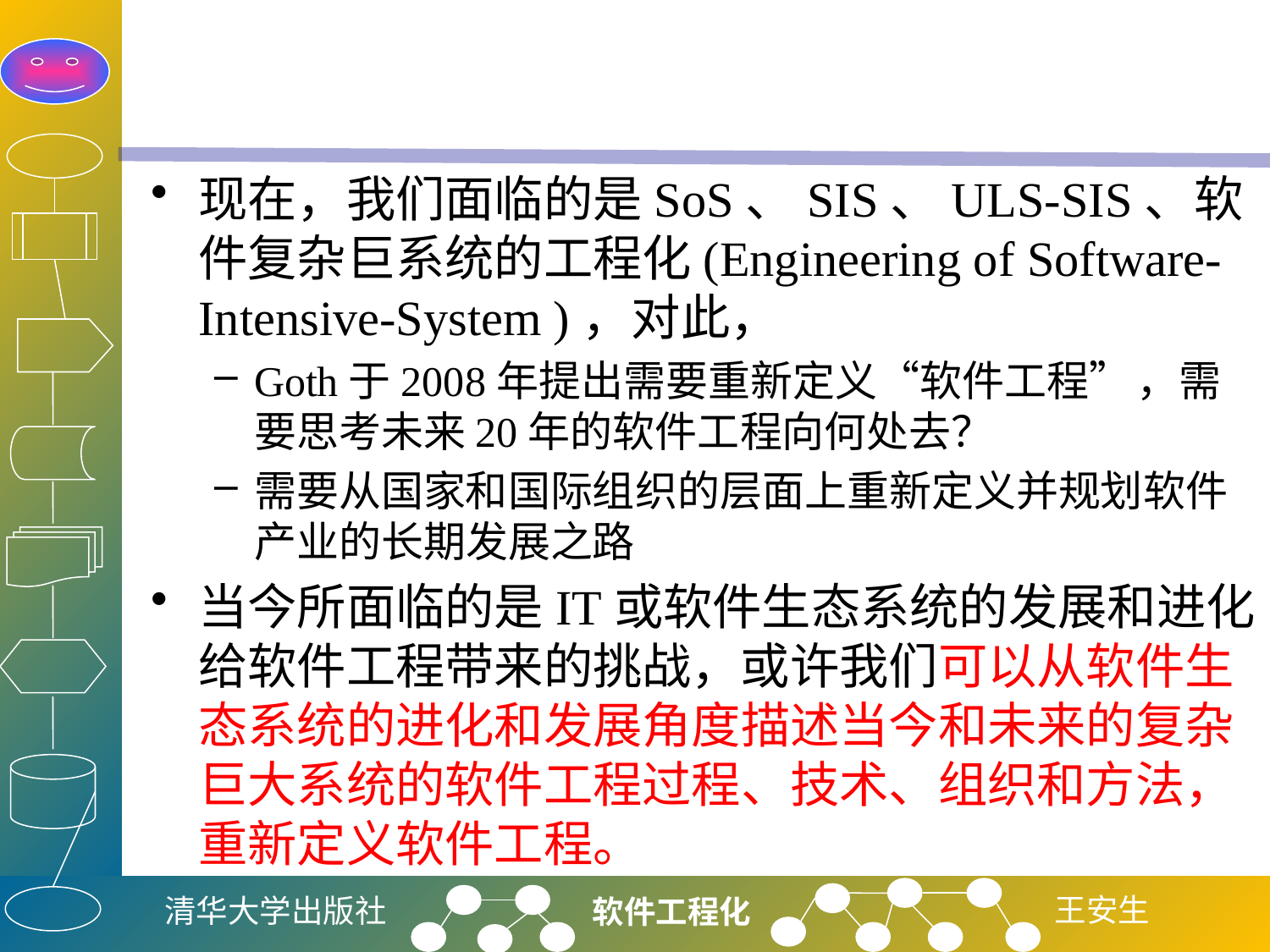

#
现在，我们面临的是SoS、SIS、ULS-SIS、软件复杂巨系统的工程化(Engineering of Software-Intensive-System )，对此，
Goth于2008年提出需要重新定义“软件工程” ，需要思考未来20年的软件工程向何处去？
需要从国家和国际组织的层面上重新定义并规划软件产业的长期发展之路
当今所面临的是IT或软件生态系统的发展和进化给软件工程带来的挑战，或许我们可以从软件生态系统的进化和发展角度描述当今和未来的复杂巨大系统的软件工程过程、技术、组织和方法，重新定义软件工程。